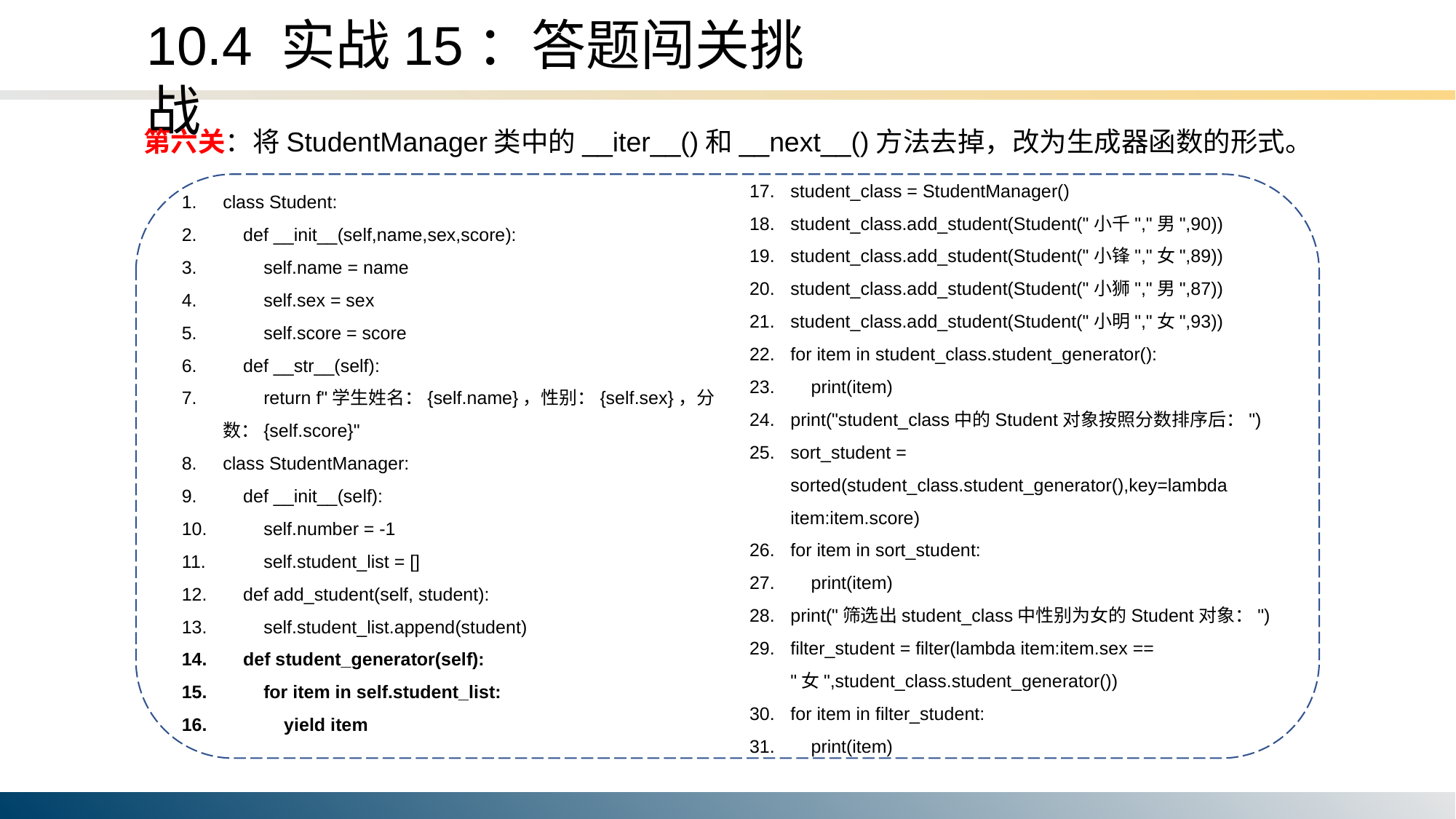

10.4 实战15：答题闯关挑战
第六关：将StudentManager类中的__iter__()和__next__()方法去掉，改为生成器函数的形式。
student_class = StudentManager()
student_class.add_student(Student("小千","男",90))
student_class.add_student(Student("小锋","女",89))
student_class.add_student(Student("小狮","男",87))
student_class.add_student(Student("小明","女",93))
for item in student_class.student_generator():
    print(item)
print("student_class中的Student对象按照分数排序后：")
sort_student = sorted(student_class.student_generator(),key=lambda item:item.score)
for item in sort_student:
    print(item)
print("筛选出student_class中性别为女的Student对象：")
filter_student = filter(lambda item:item.sex == "女",student_class.student_generator())
for item in filter_student:
    print(item)

class Student:
    def __init__(self,name,sex,score):
        self.name = name
        self.sex = sex
        self.score = score
    def __str__(self):
        return f"学生姓名：{self.name}，性别：{self.sex}，分数：{self.score}"
class StudentManager:
    def __init__(self):
        self.number = -1
        self.student_list = []
    def add_student(self, student):
        self.student_list.append(student)
    def student_generator(self):
        for item in self.student_list:
            yield item